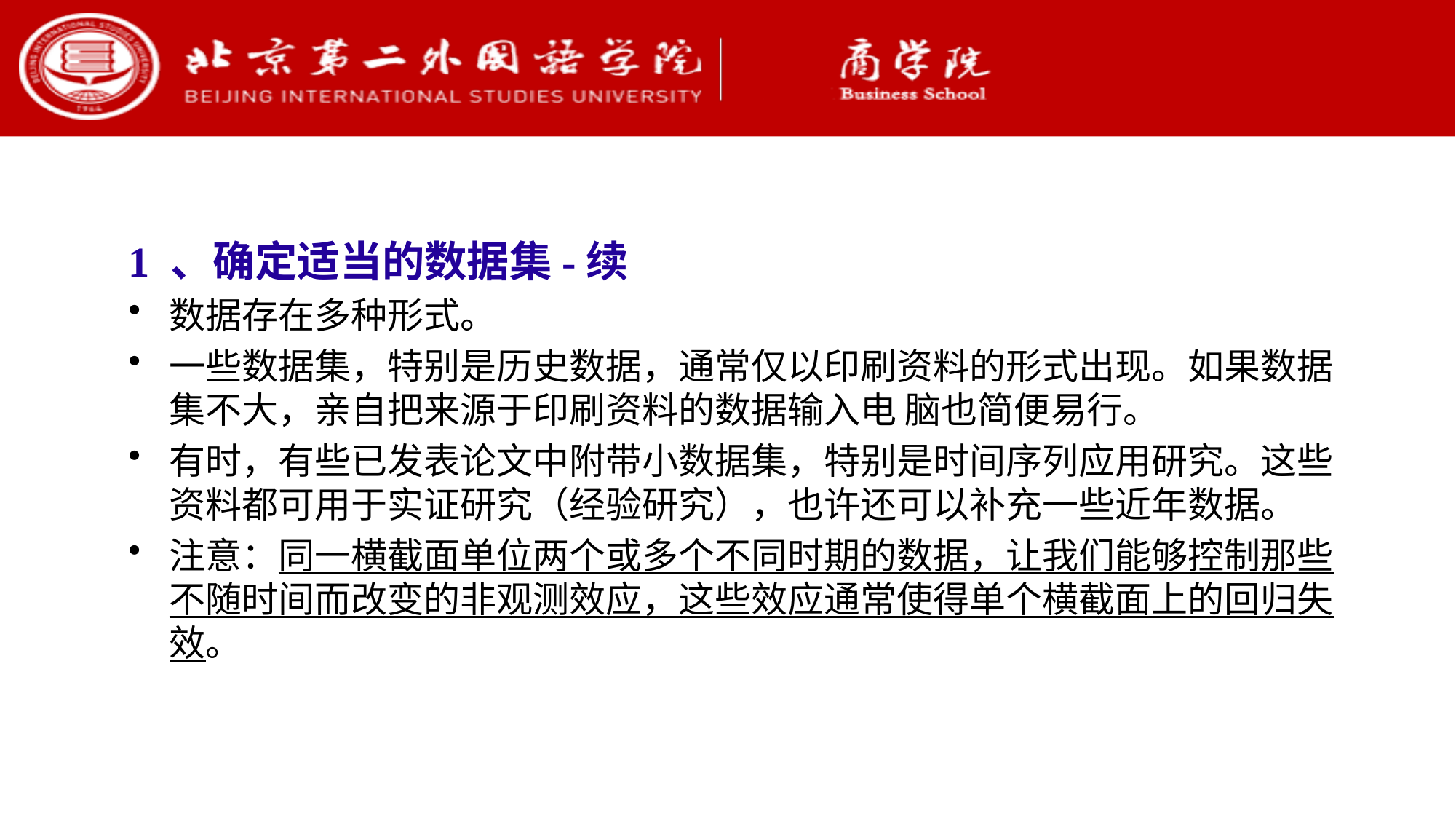

1 、确定适当的数据集-续
数据存在多种形式。
一些数据集，特别是历史数据，通常仅以印刷资料的形式出现。如果数据集不大，亲自把来源于印刷资料的数据输入电 脑也简便易行。
有时，有些已发表论文中附带小数据集，特别是时间序列应用研究。这些资料都可用于实证研究（经验研究），也许还可以补充一些近年数据。
注意：同一横截面单位两个或多个不同时期的数据，让我们能够控制那些不随时间而改变的非观测效应，这些效应通常使得单个横截面上的回归失效。